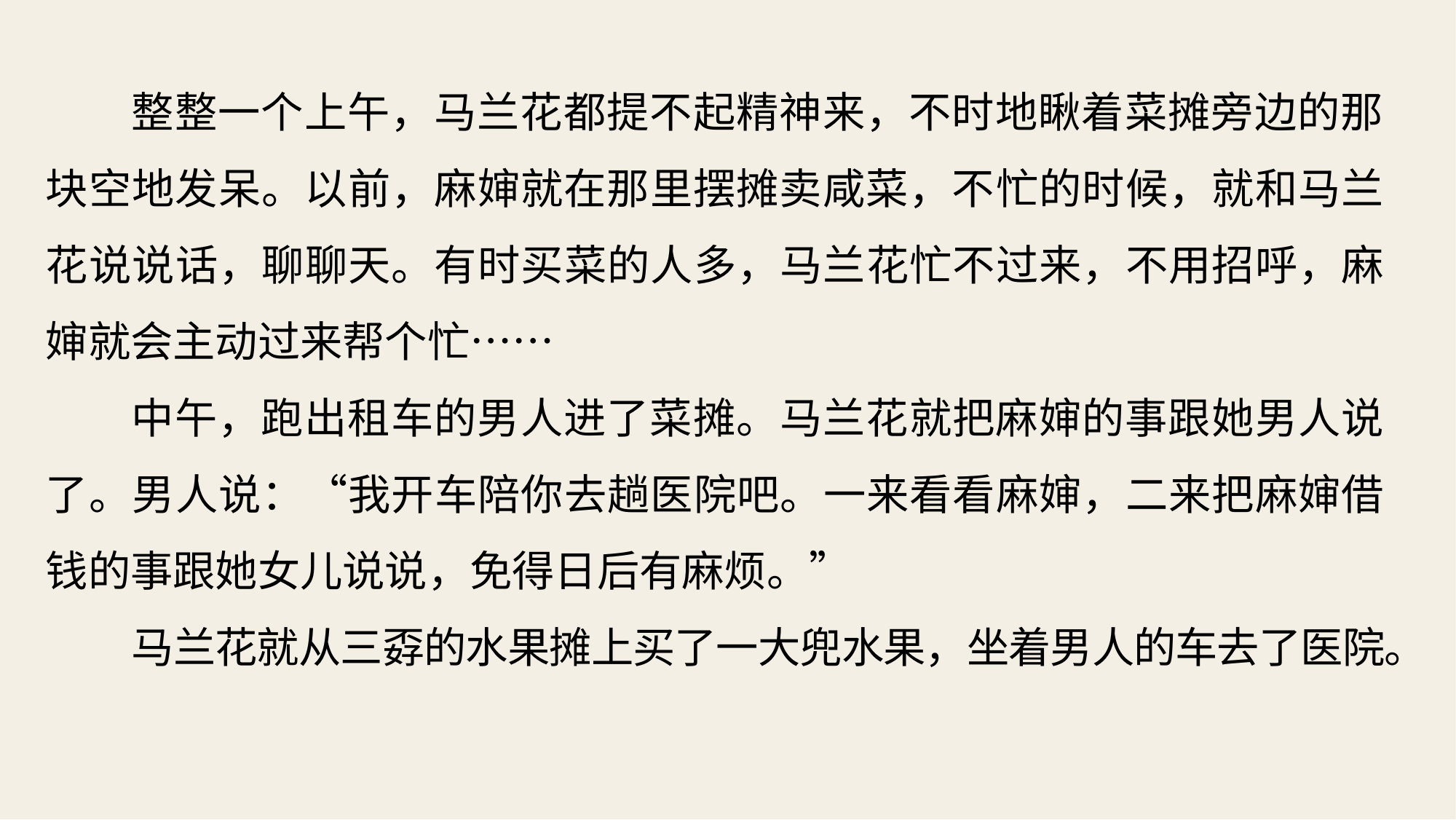

整整一个上午，马兰花都提不起精神来，不时地瞅着菜摊旁边的那块空地发呆。以前，麻婶就在那里摆摊卖咸菜，不忙的时候，就和马兰花说说话，聊聊天。有时买菜的人多，马兰花忙不过来，不用招呼，麻婶就会主动过来帮个忙……
中午，跑出租车的男人进了菜摊。马兰花就把麻婶的事跟她男人说了。男人说：“我开车陪你去趟医院吧。一来看看麻婶，二来把麻婶借钱的事跟她女儿说说，免得日后有麻烦。”
马兰花就从三孬的水果摊上买了一大兜水果，坐着男人的车去了医院。